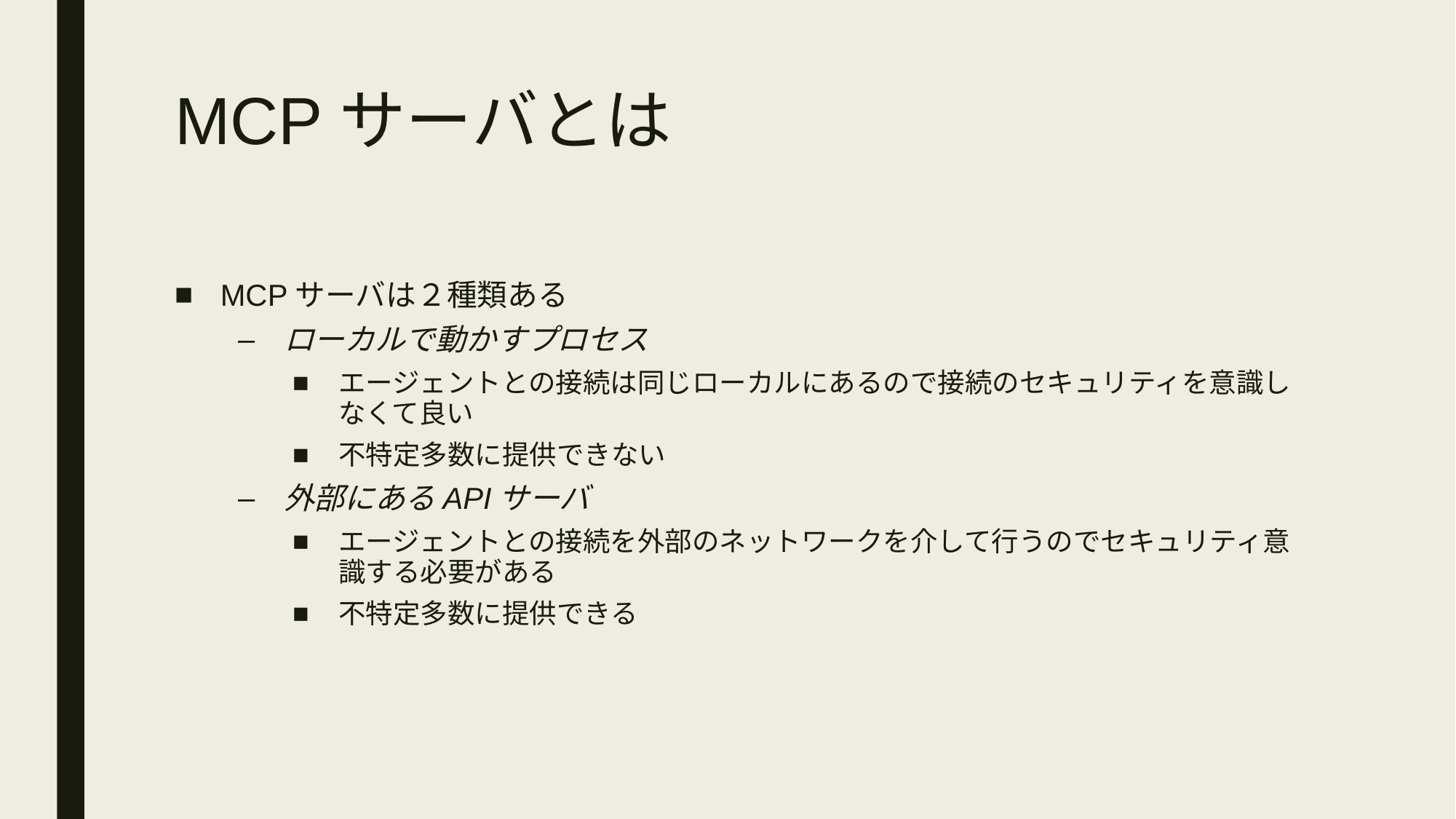

# MCPサーバとは
MCPサーバは２種類ある
ローカルで動かすプロセス
エージェントとの接続は同じローカルにあるので接続のセキュリティを意識しなくて良い
不特定多数に提供できない
外部にあるAPIサーバ
エージェントとの接続を外部のネットワークを介して行うのでセキュリティ意識する必要がある
不特定多数に提供できる